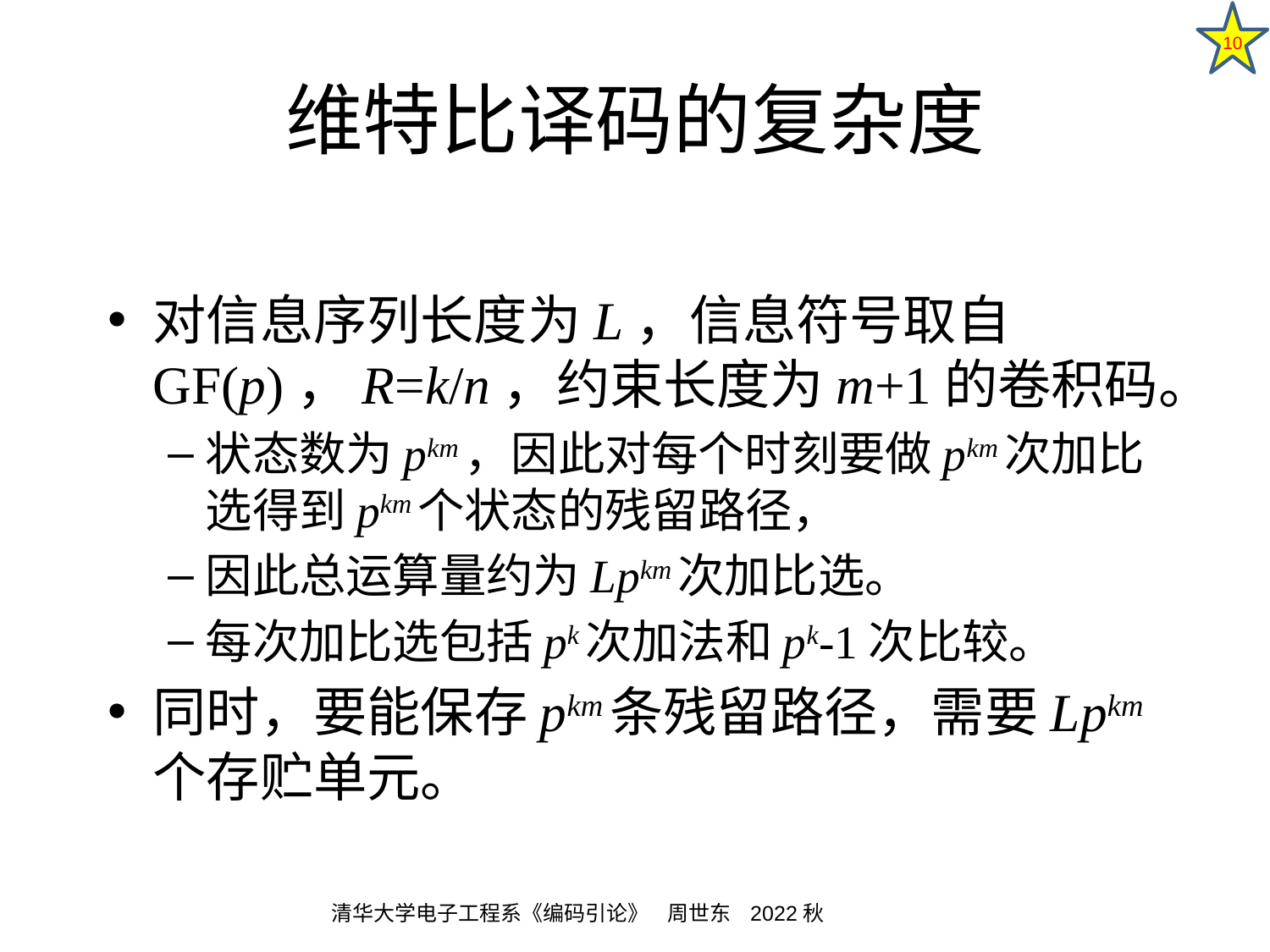

10
# 维特比译码的复杂度
对信息序列长度为L，信息符号取自GF(p)，R=k/n，约束长度为m+1的卷积码。
状态数为pkm，因此对每个时刻要做pkm次加比选得到pkm个状态的残留路径，
因此总运算量约为Lpkm次加比选。
每次加比选包括pk次加法和pk-1次比较。
同时，要能保存pkm条残留路径，需要Lpkm个存贮单元。